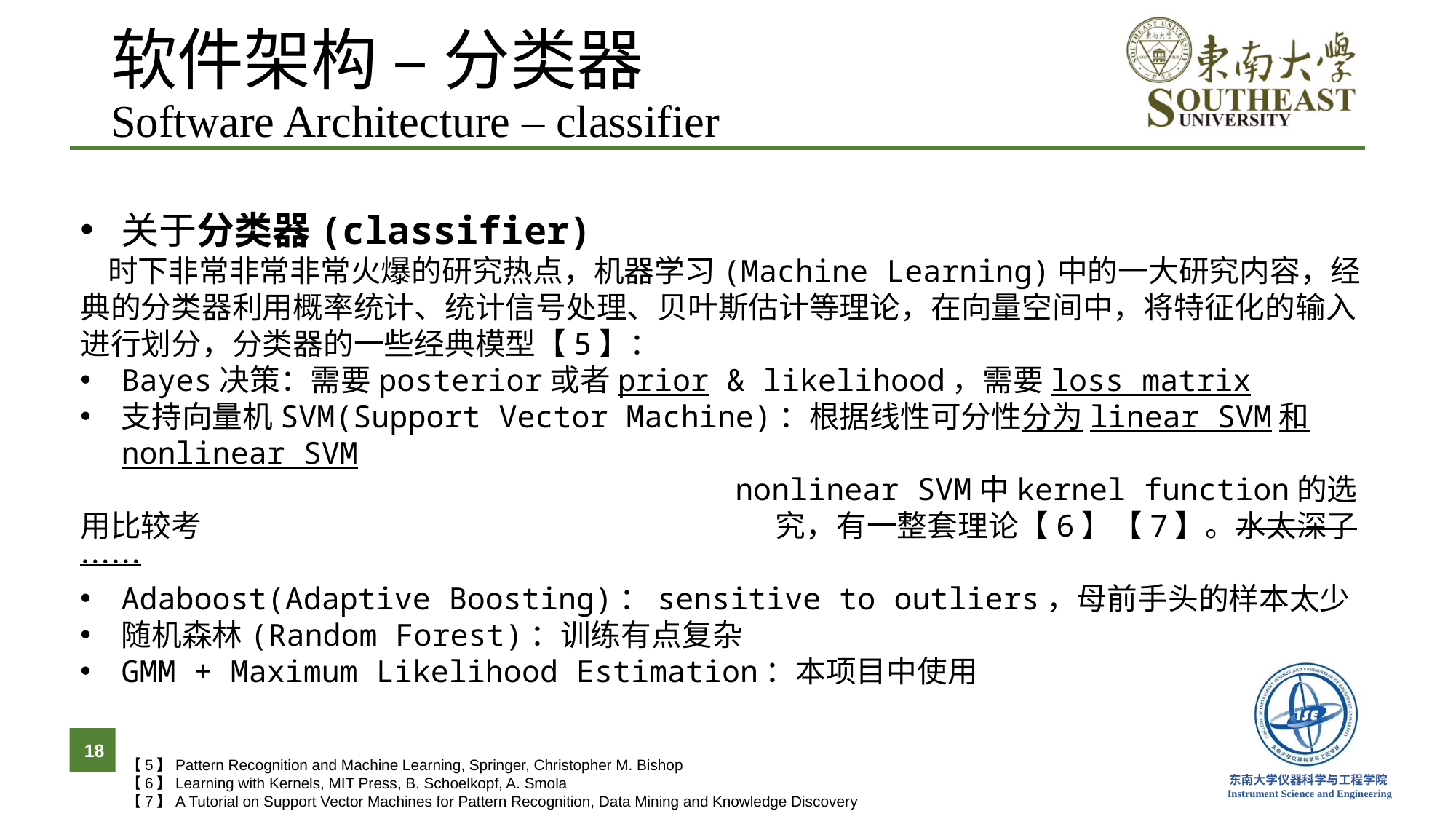

# 软件架构 – 分类器 Software Architecture – classifier
关于分类器(classifier)
   时下非常非常非常火爆的研究热点，机器学习(Machine Learning)中的一大研究内容，经典的分类器利用概率统计、统计信号处理、贝叶斯估计等理论，在向量空间中，将特征化的输入进行划分，分类器的一些经典模型【5】：
Bayes决策：需要posterior或者prior & likelihood，需要loss matrix
支持向量机SVM(Support Vector Machine)：根据线性可分性分为linear SVM和nonlinear SVM
  					      nonlinear SVM中kernel function的选用比较考					      究，有一整套理论【6】【7】。水太深了……
Adaboost(Adaptive Boosting)：sensitive to outliers，母前手头的样本太少
随机森林(Random Forest)：训练有点复杂
GMM + Maximum Likelihood Estimation：本项目中使用

18
【5】Pattern Recognition and Machine Learning, Springer, Christopher M. Bishop
【6】Learning with Kernels, MIT Press, B. Schoelkopf, A. Smola
【7】A Tutorial on Support Vector Machines for Pattern Recognition, Data Mining and Knowledge Discovery